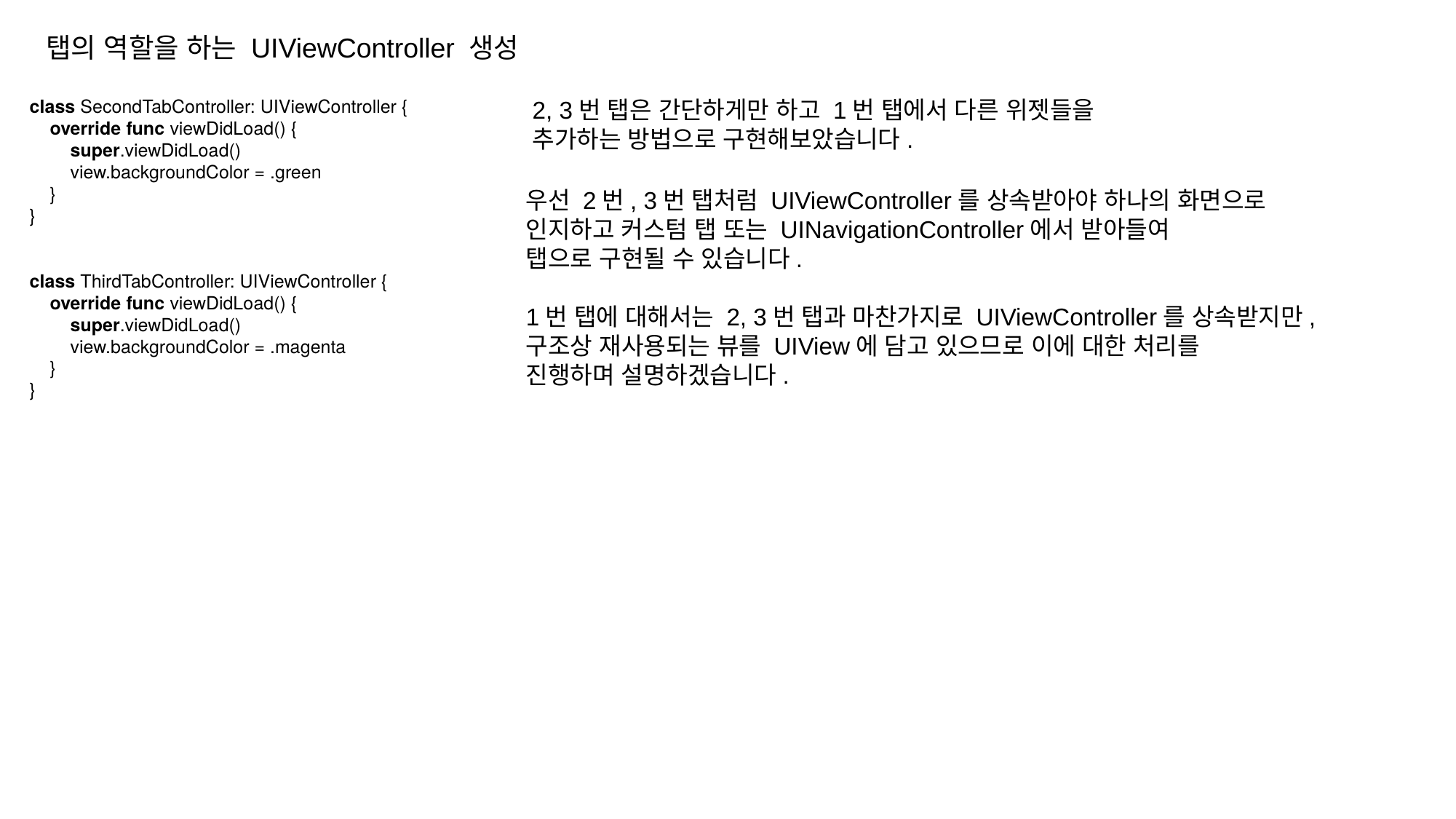

탭의 역할을 하는 UIViewController 생성
class SecondTabController: UIViewController {
    override func viewDidLoad() {
        super.viewDidLoad()
        view.backgroundColor = .green
    }
}

class ThirdTabController: UIViewController {
    override func viewDidLoad() {
        super.viewDidLoad()
        view.backgroundColor = .magenta
    }
}
2, 3번 탭은 간단하게만 하고 1번 탭에서 다른 위젯들을
추가하는 방법으로 구현해보았습니다.
우선 2번, 3번 탭처럼 UIViewController를 상속받아야 하나의 화면으로
인지하고 커스텀 탭 또는 UINavigationController에서 받아들여
탭으로 구현될 수 있습니다.

1번 탭에 대해서는 2, 3번 탭과 마찬가지로 UIViewController를 상속받지만,
구조상 재사용되는 뷰를 UIView에 담고 있으므로 이에 대한 처리를
진행하며 설명하겠습니다.